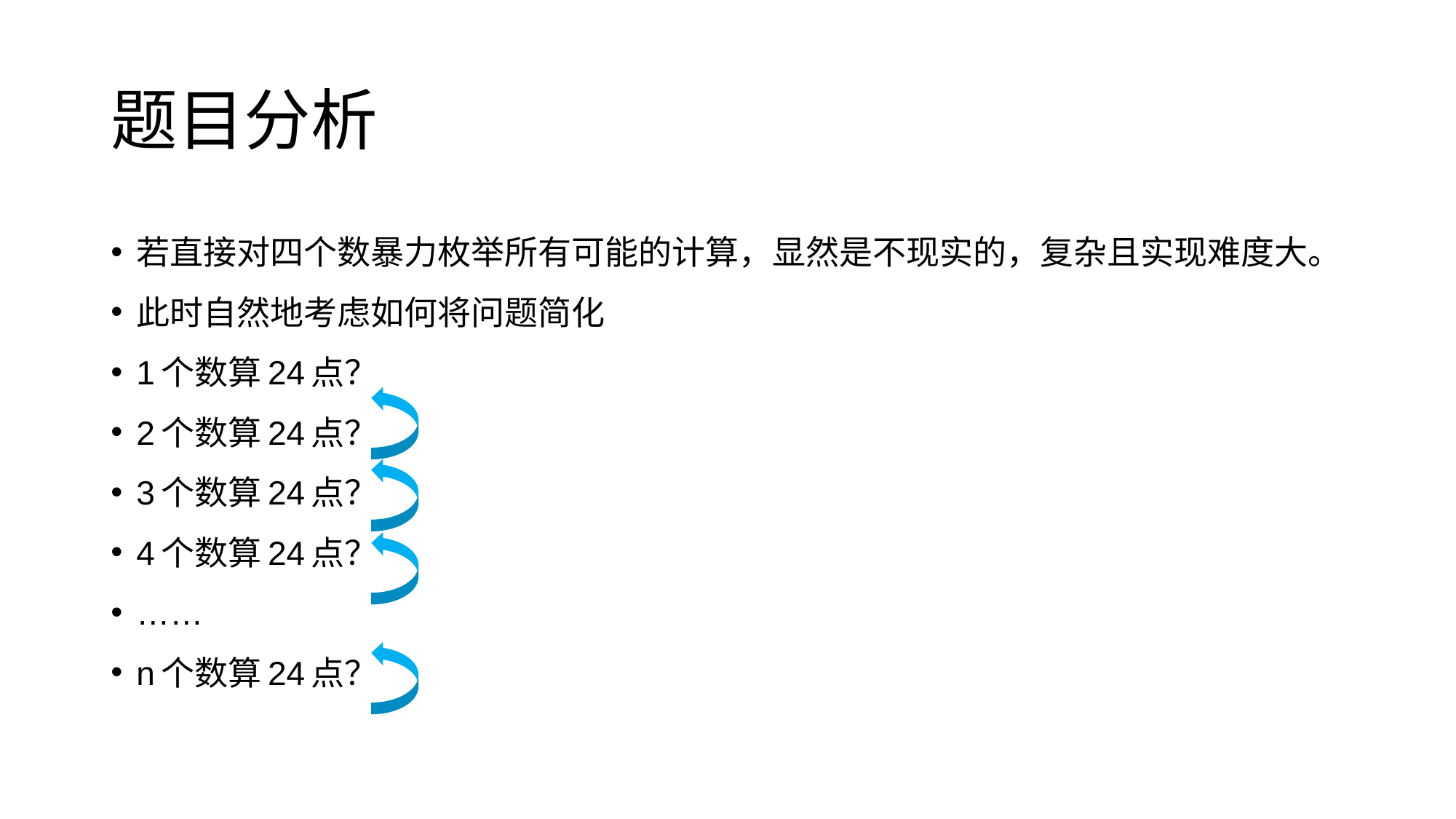

# 题目分析
若直接对四个数暴力枚举所有可能的计算，显然是不现实的，复杂且实现难度大。
此时自然地考虑如何将问题简化
1个数算24点？
2个数算24点？
3个数算24点？
4个数算24点？
……
n个数算24点？